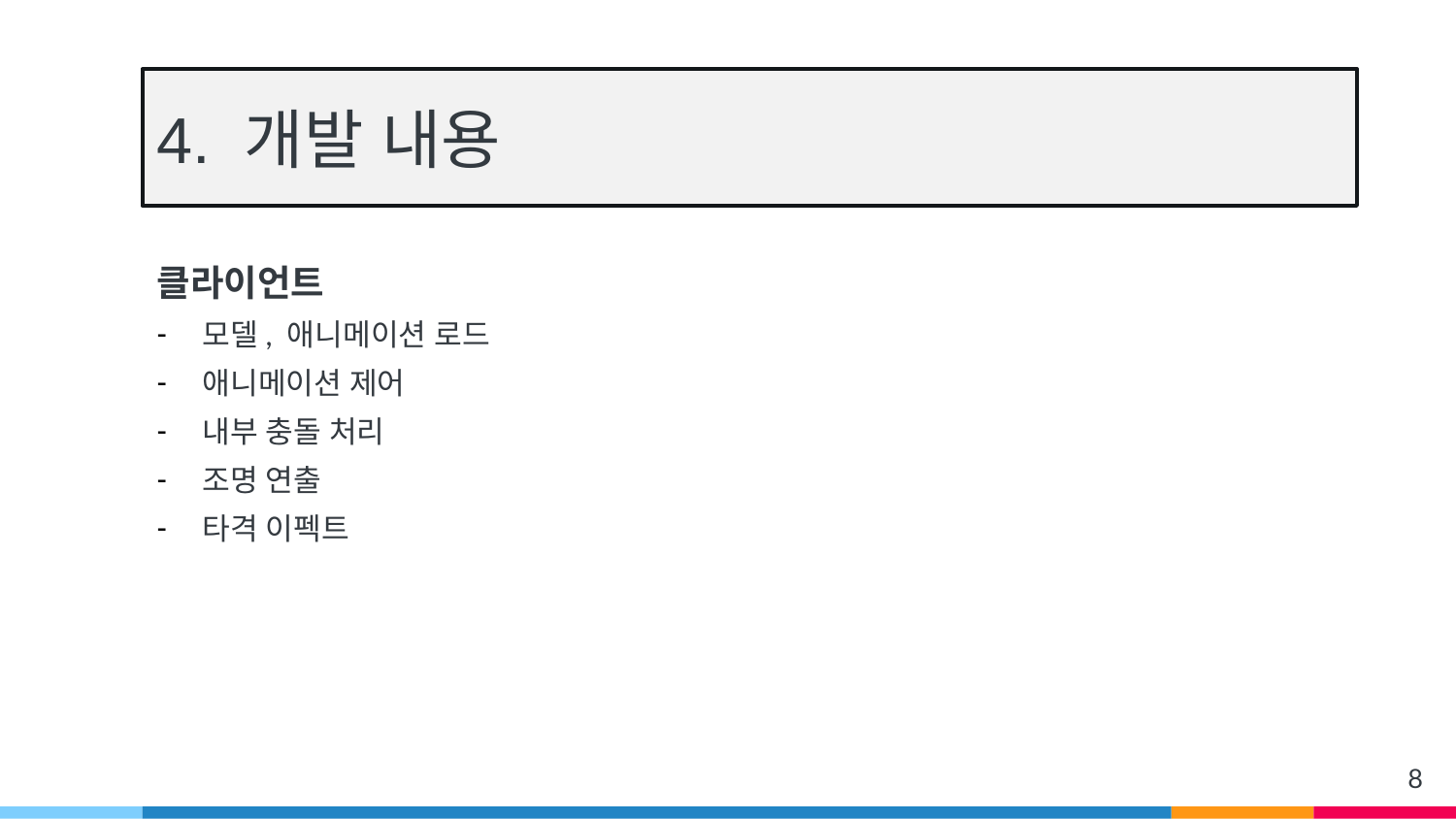

# 4. 개발 내용
클라이언트
모델, 애니메이션 로드
애니메이션 제어
내부 충돌 처리
조명 연출
타격 이펙트
8